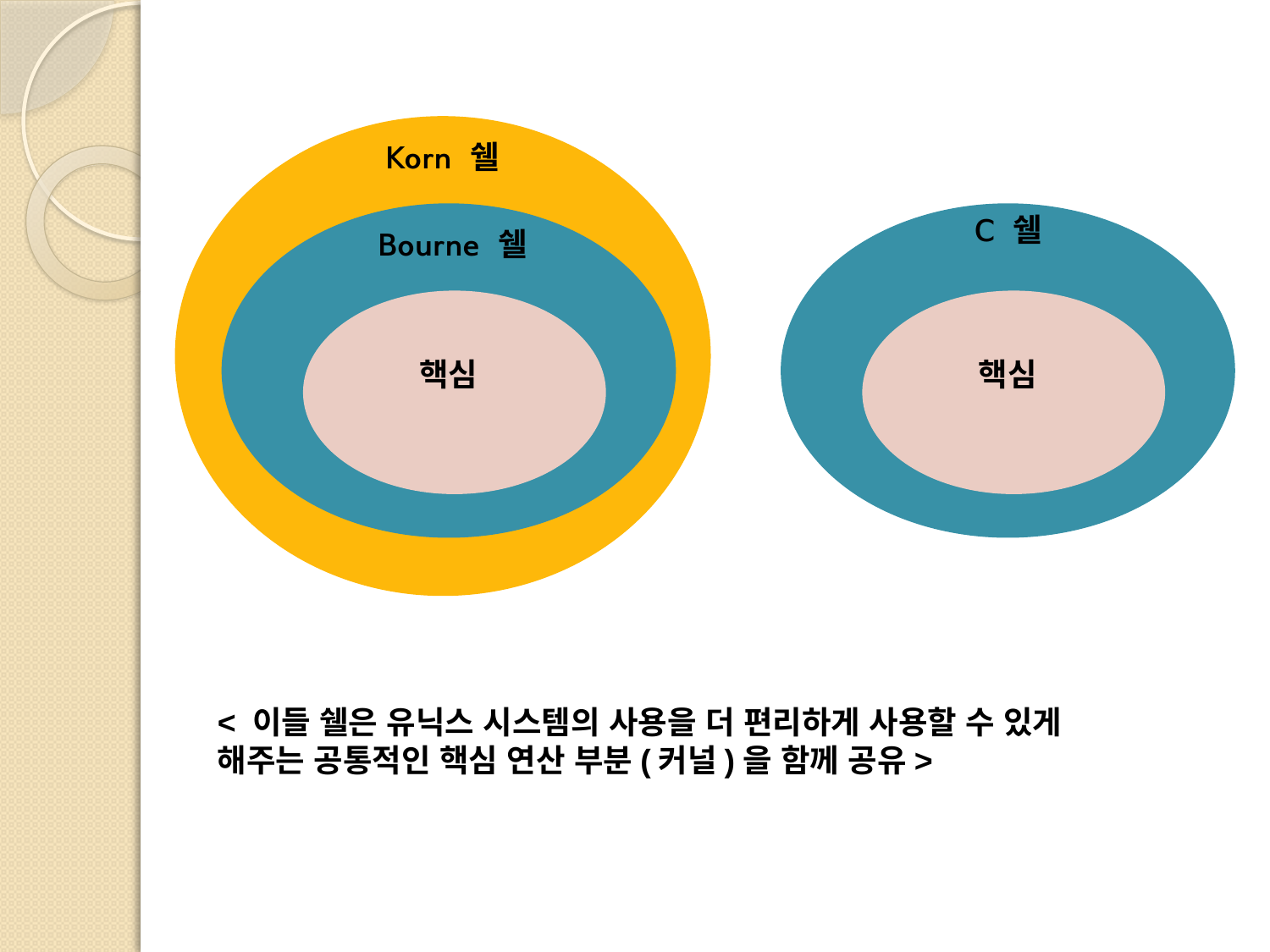

Korn 쉘

C 쉘
Bourne 쉘

핵심
핵심
< 이들 쉘은 유닉스 시스템의 사용을 더 편리하게 사용할 수 있게 해주는 공통적인 핵심 연산 부분(커널)을 함께 공유>